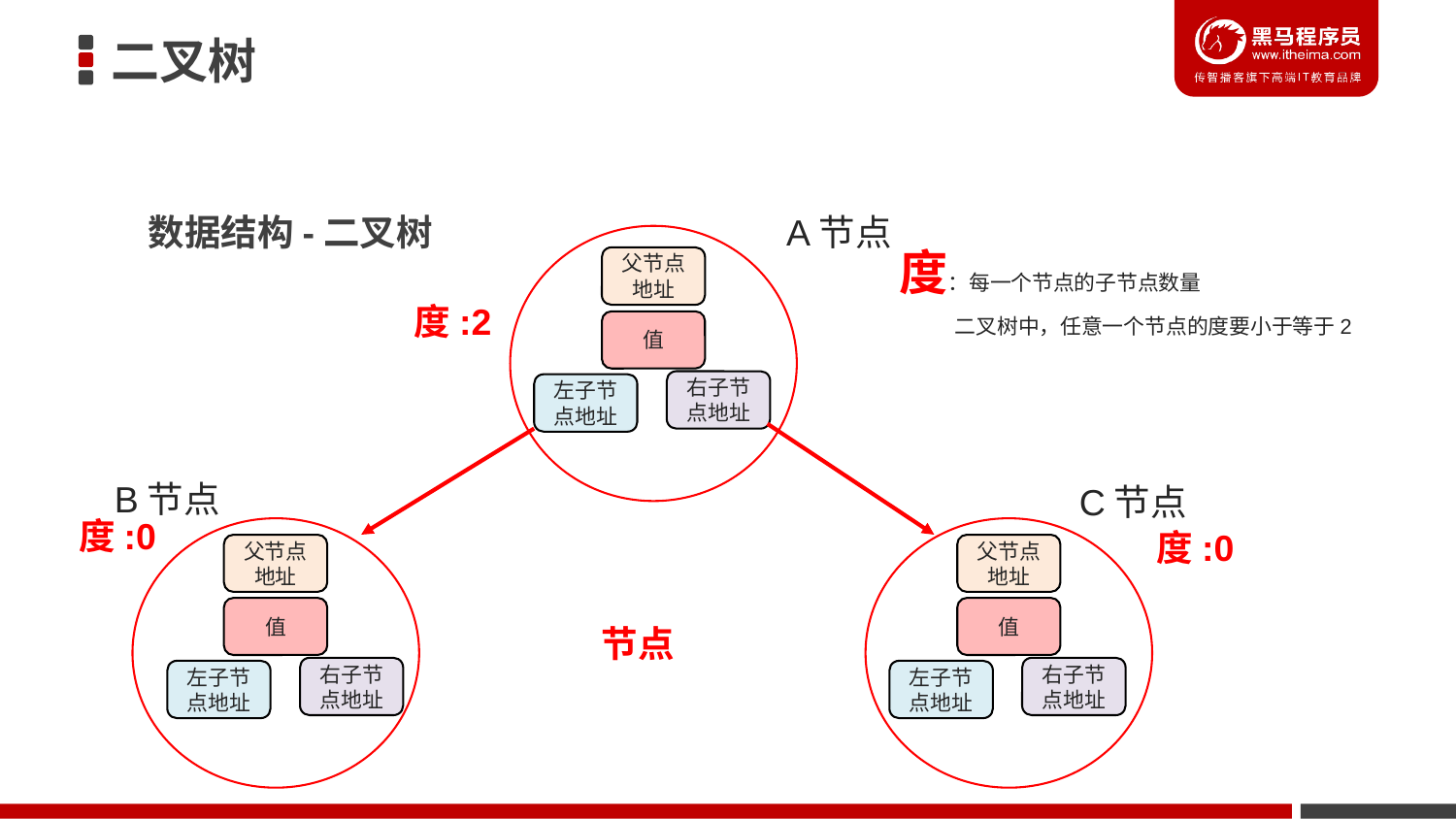

二叉树
数据结构-二叉树
A节点
度：每一个节点的子节点数量
           二叉树中，任意一个节点的度要小于等于2

父节点地址
度:2
值
右子节点地址
左子节点地址
B节点
C节点
度:0

度:0
父节点地址
父节点地址
值
值
节点
右子节点地址
右子节点地址
左子节点地址
左子节点地址